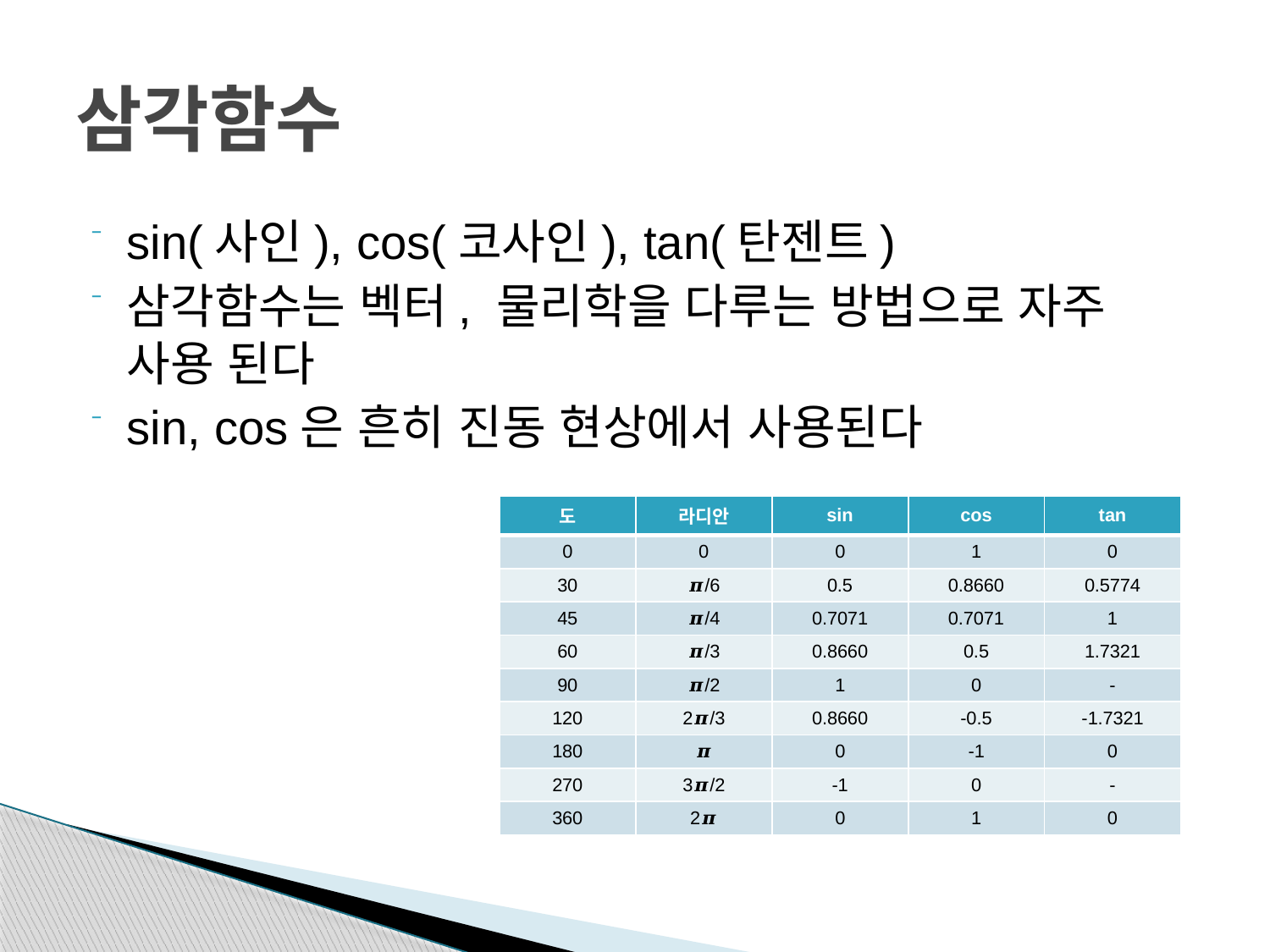

# 삼각함수
sin(사인), cos(코사인), tan(탄젠트)
삼각함수는 벡터, 물리학을 다루는 방법으로 자주 사용 된다
sin, cos은 흔히 진동 현상에서 사용된다
| 도 | 라디안 | sin | cos | tan |
| --- | --- | --- | --- | --- |
| 0 | 0 | 0 | 1 | 0 |
| 30 | 𝝅/6 | 0.5 | 0.8660 | 0.5774 |
| 45 | 𝝅/4 | 0.7071 | 0.7071 | 1 |
| 60 | 𝝅/3 | 0.8660 | 0.5 | 1.7321 |
| 90 | 𝝅/2 | 1 | 0 | - |
| 120 | 2𝝅/3 | 0.8660 | -0.5 | -1.7321 |
| 180 | 𝝅 | 0 | -1 | 0 |
| 270 | 3𝝅/2 | -1 | 0 | - |
| 360 | 2𝝅 | 0 | 1 | 0 |